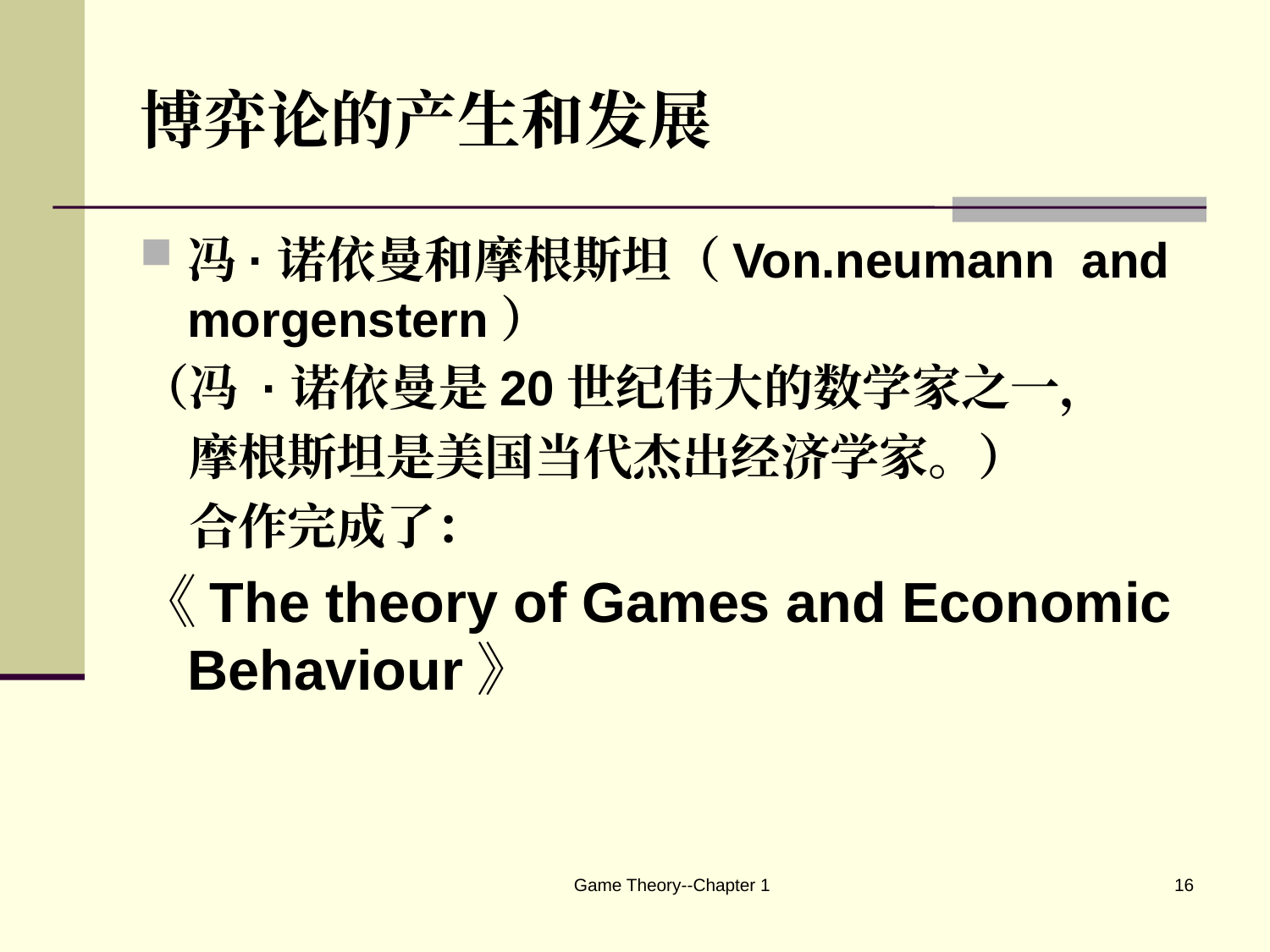

# 博弈论的产生和发展
冯·诺依曼和摩根斯坦（Von.neumann  and  morgenstern）
（冯 ·诺依曼是20世纪伟大的数学家之一，
　摩根斯坦是美国当代杰出经济学家。）
　合作完成了：
《The theory of Games and Economic Behaviour》

Game Theory--Chapter 1
16